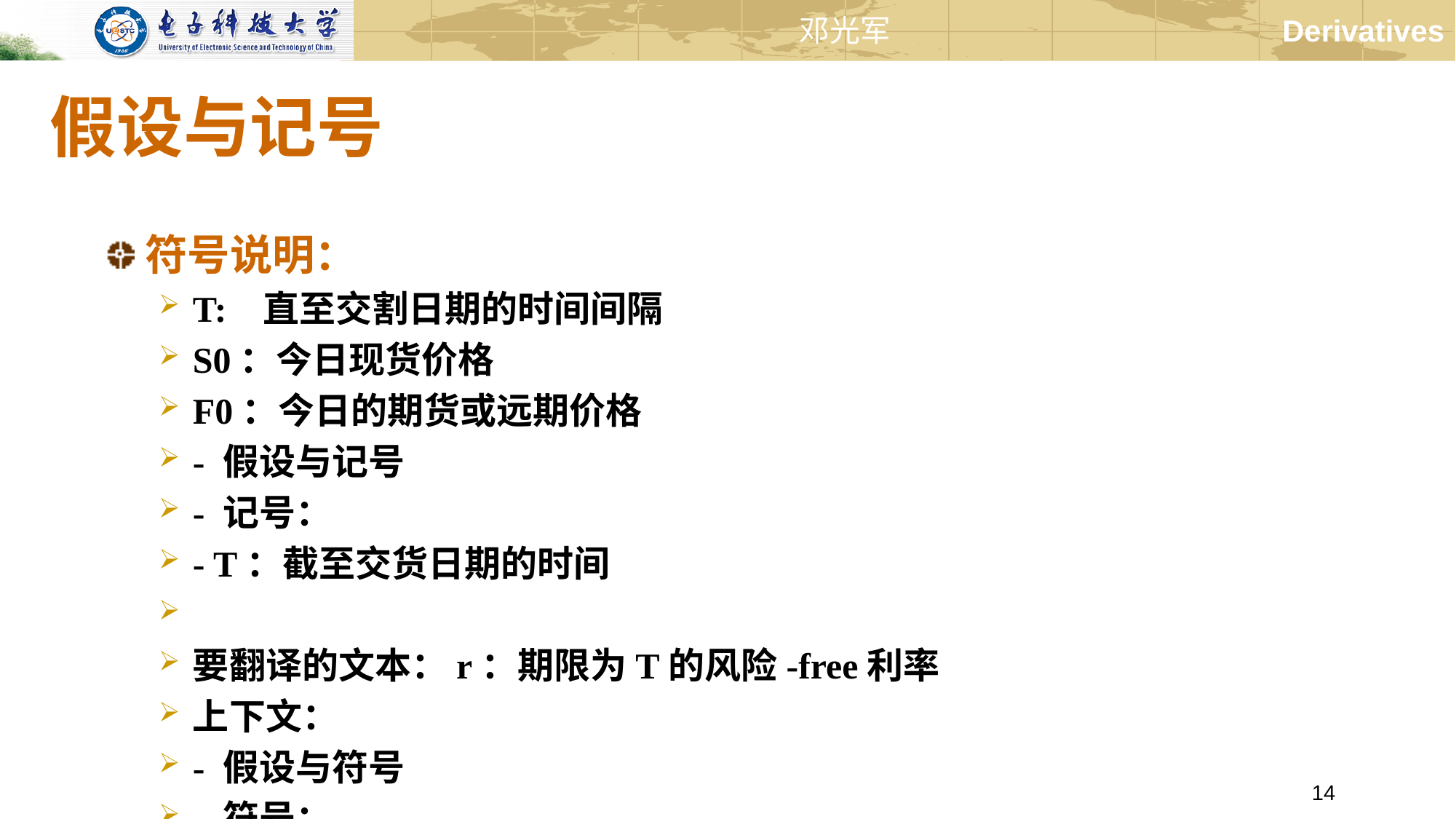

# 假设与记号
符号说明：
T:   直至交割日期的时间间隔
S0：今日现货价格
F0：今日的期货或远期价格
- 假设与记号
- 记号：
- T：截至交货日期的时间

要翻译的文本：r：期限为T的风险-free利率
上下文：
- 假设与符号
- 符号：
- T:   距交货日期的时间

待翻译文本：K:  交货价格
合同的价值